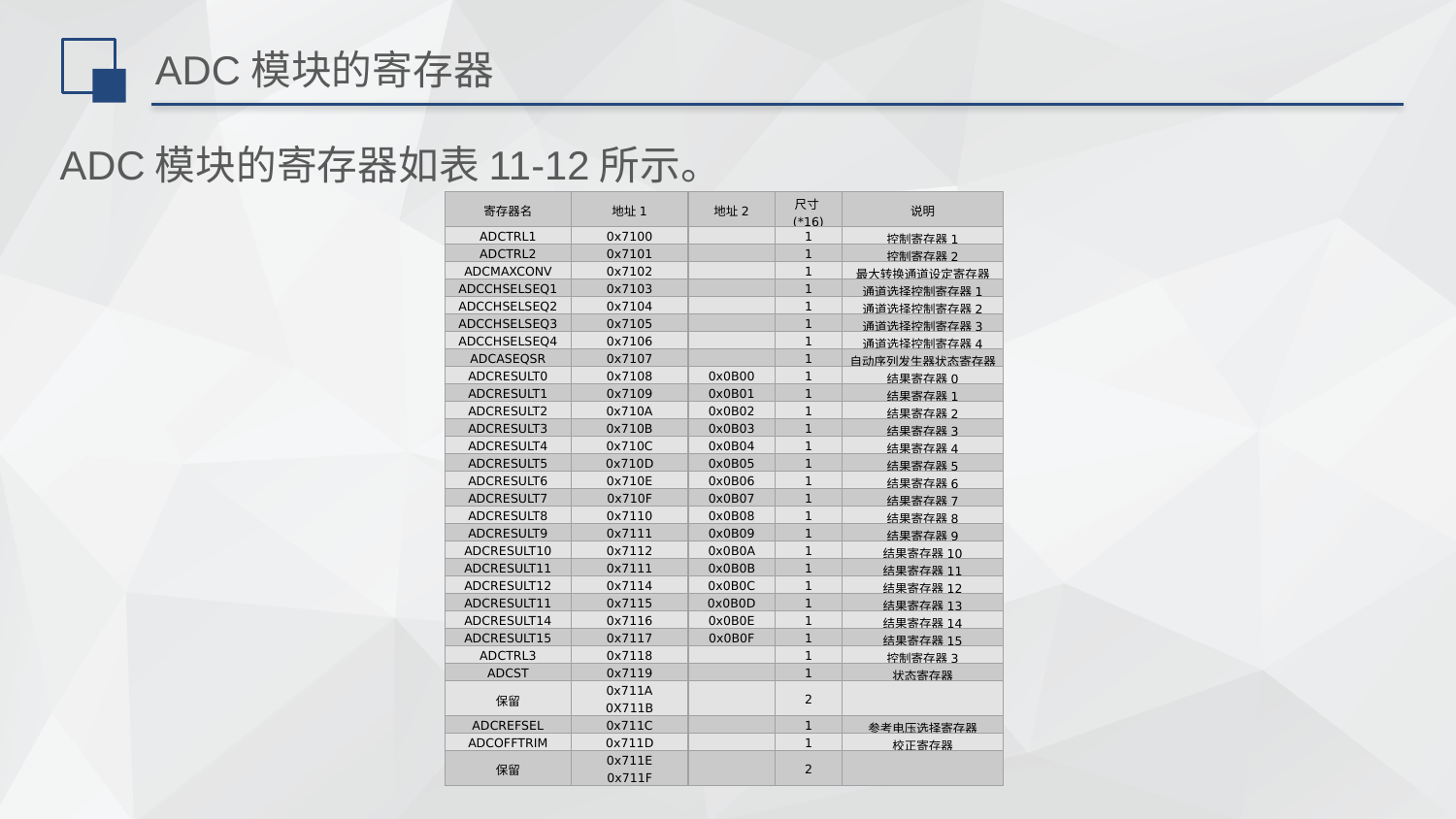

# ADC模块的寄存器
ADC模块的寄存器如表11-12所示。
| 寄存器名 | 地址1 | 地址2 | 尺寸(\*16) | 说明 |
| --- | --- | --- | --- | --- |
| ADCTRL1 | 0x7100 |  | 1 | 控制寄存器1 |
| ADCTRL2 | 0x7101 |  | 1 | 控制寄存器2 |
| ADCMAXCONV | 0x7102 |  | 1 | 最大转换通道设定寄存器 |
| ADCCHSELSEQ1 | 0x7103 |  | 1 | 通道选择控制寄存器1 |
| ADCCHSELSEQ2 | 0x7104 |  | 1 | 通道选择控制寄存器2 |
| ADCCHSELSEQ3 | 0x7105 |  | 1 | 通道选择控制寄存器3 |
| ADCCHSELSEQ4 | 0x7106 |  | 1 | 通道选择控制寄存器4 |
| ADCASEQSR | 0x7107 |  | 1 | 自动序列发生器状态寄存器 |
| ADCRESULT0 | 0x7108 | 0x0B00 | 1 | 结果寄存器0 |
| ADCRESULT1 | 0x7109 | 0x0B01 | 1 | 结果寄存器1 |
| ADCRESULT2 | 0x710A | 0x0B02 | 1 | 结果寄存器2 |
| ADCRESULT3 | 0x710B | 0x0B03 | 1 | 结果寄存器3 |
| ADCRESULT4 | 0x710C | 0x0B04 | 1 | 结果寄存器4 |
| ADCRESULT5 | 0x710D | 0x0B05 | 1 | 结果寄存器5 |
| ADCRESULT6 | 0x710E | 0x0B06 | 1 | 结果寄存器6 |
| ADCRESULT7 | 0x710F | 0x0B07 | 1 | 结果寄存器7 |
| ADCRESULT8 | 0x7110 | 0x0B08 | 1 | 结果寄存器8 |
| ADCRESULT9 | 0x7111 | 0x0B09 | 1 | 结果寄存器9 |
| ADCRESULT10 | 0x7112 | 0x0B0A | 1 | 结果寄存器10 |
| ADCRESULT11 | 0x7111 | 0x0B0B | 1 | 结果寄存器11 |
| ADCRESULT12 | 0x7114 | 0x0B0C | 1 | 结果寄存器12 |
| ADCRESULT11 | 0x7115 | 0x0B0D | 1 | 结果寄存器13 |
| ADCRESULT14 | 0x7116 | 0x0B0E | 1 | 结果寄存器14 |
| ADCRESULT15 | 0x7117 | 0x0B0F | 1 | 结果寄存器15 |
| ADCTRL3 | 0x7118 |  | 1 | 控制寄存器3 |
| ADCST | 0x7119 |  | 1 | 状态寄存器 |
| 保留 | 0x711A 0X711B |  | 2 |  |
| ADCREFSEL | 0x711C |  | 1 | 参考电压选择寄存器 |
| ADCOFFTRIM | 0x711D |  | 1 | 校正寄存器 |
| 保留 | 0x711E 0x711F |  | 2 |  |